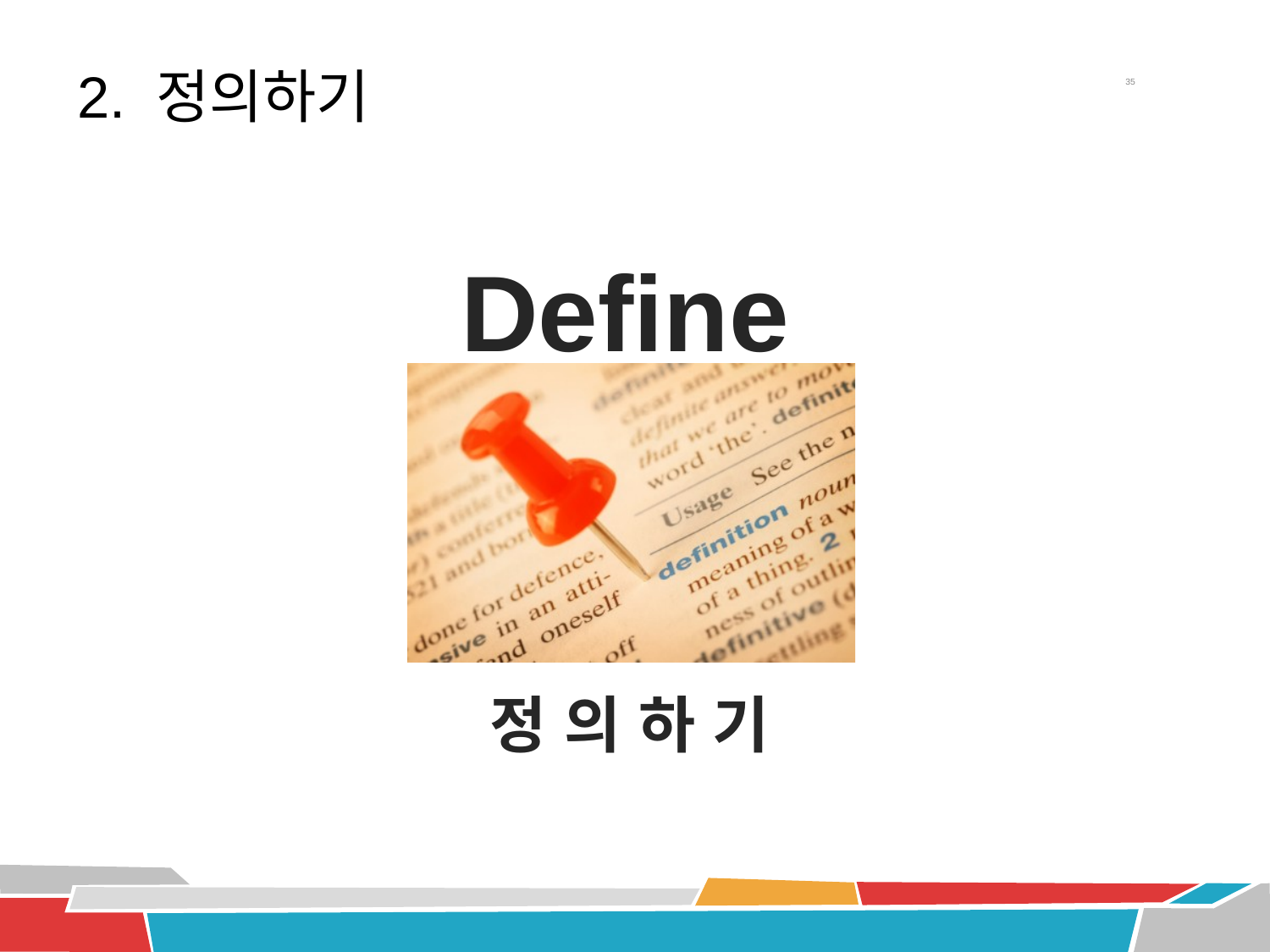

2. 정의하기
35
Define

정 의 하 기